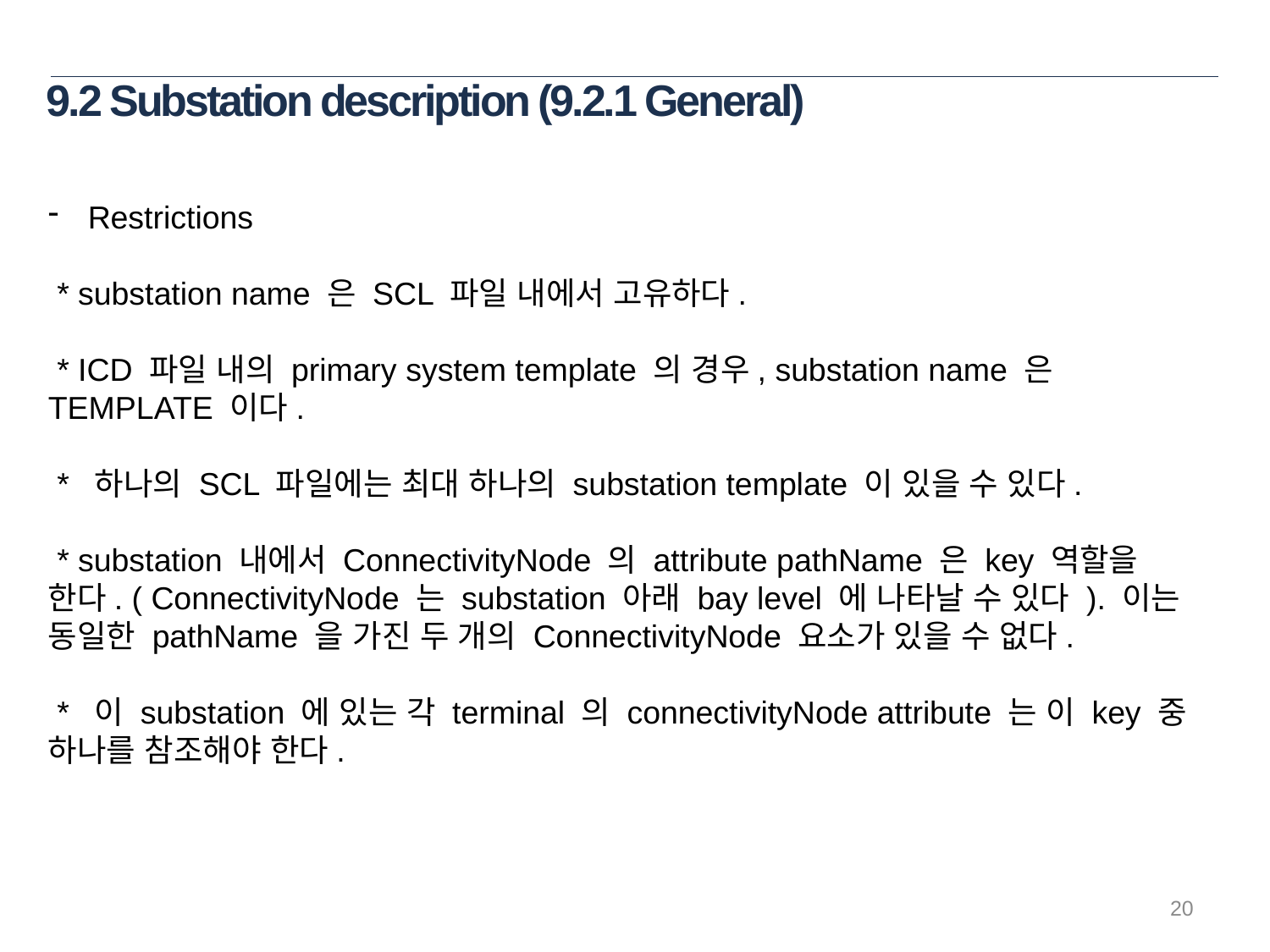

9.2 Substation description (9.2.1 General)
Restrictions

 * substation name 은 SCL 파일 내에서 고유하다.

 * ICD 파일 내의 primary system template 의 경우, substation name 은 TEMPLATE 이다.

 *  하나의 SCL 파일에는 최대 하나의 substation template 이 있을 수 있다.

 * substation 내에서 ConnectivityNode 의 attribute pathName 은 key 역할을
한다. ( ConnectivityNode 는 substation 아래 bay level 에 나타날 수 있다 ). 이는 동일한 pathName 을 가진 두 개의 ConnectivityNode 요소가 있을 수 없다.

 *  이 substation 에 있는 각 terminal 의 connectivityNode attribute 는 이 key 중 하나를 참조해야 한다.
20